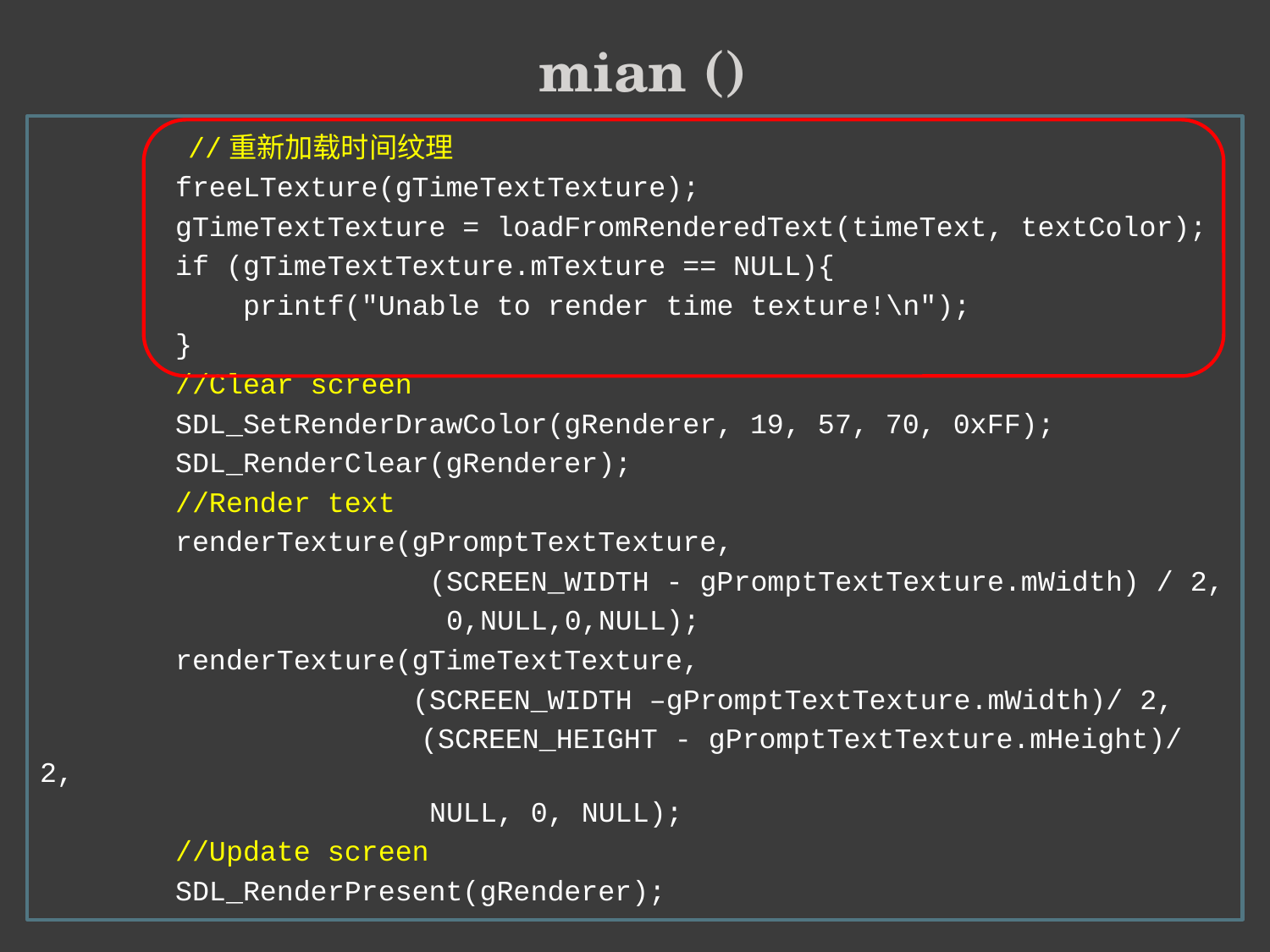

mian ()
          //重新加载时间纹理
        freeLTexture(gTimeTextTexture);
        gTimeTextTexture = loadFromRenderedText(timeText, textColor);
        if (gTimeTextTexture.mTexture == NULL){
            printf("Unable to render time texture!\n");
        }
        //Clear screen
        SDL_SetRenderDrawColor(gRenderer, 19, 57, 70, 0xFF);
        SDL_RenderClear(gRenderer);
        //Render text
        renderTexture(gPromptTextTexture,
                       (SCREEN_WIDTH - gPromptTextTexture.mWidth) / 2,
                        0,NULL,0,NULL);
        renderTexture(gTimeTextTexture,
                      (SCREEN_WIDTH –gPromptTextTexture.mWidth)/ 2,
	               (SCREEN_HEIGHT - gPromptTextTexture.mHeight)/ 2,
                       NULL, 0, NULL);
        //Update screen
        SDL_RenderPresent(gRenderer);